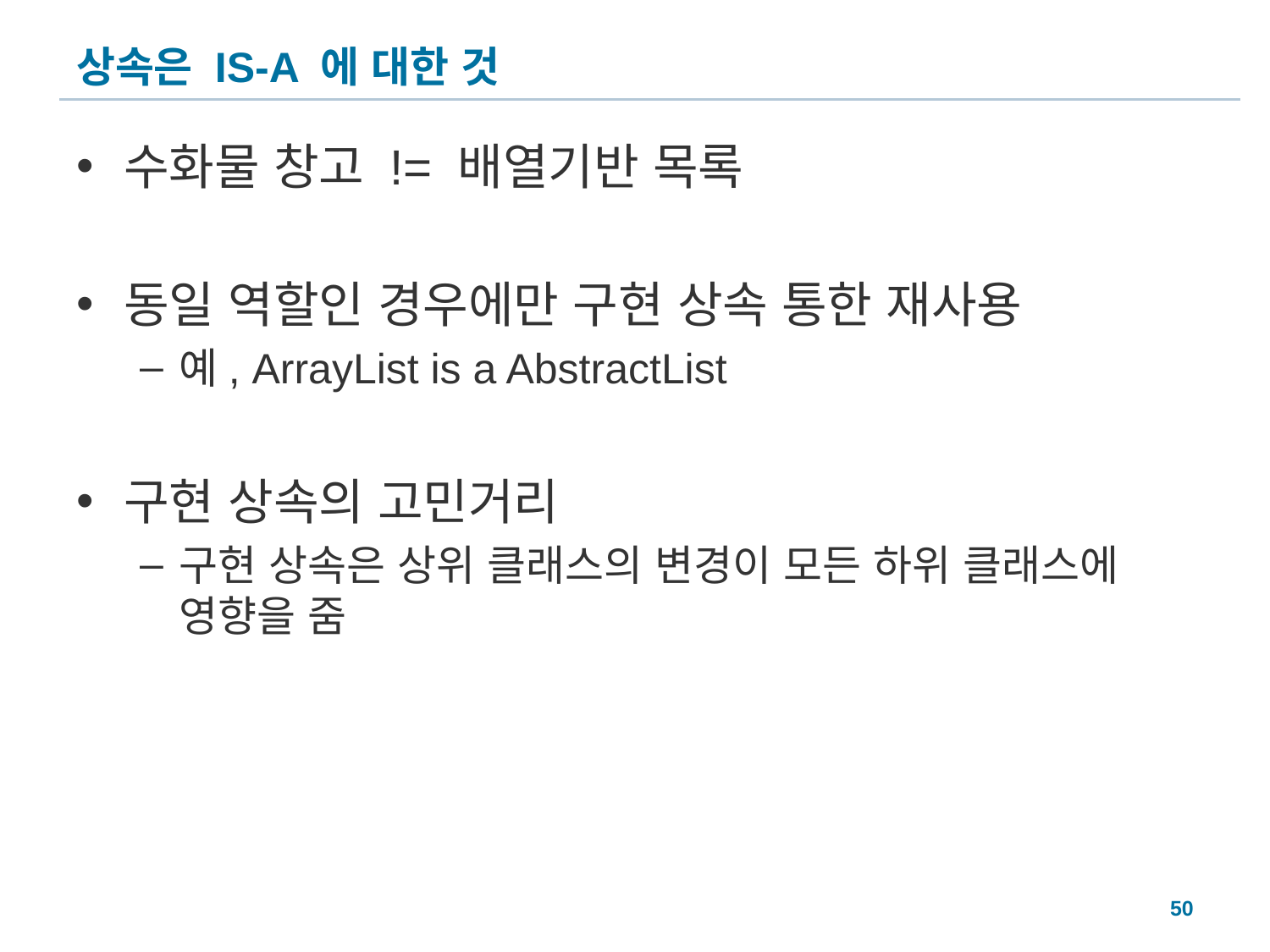

# 상속은 IS-A 에 대한 것
수화물 창고 != 배열기반 목록

동일 역할인 경우에만 구현 상속 통한 재사용
예, ArrayList is a AbstractList

구현 상속의 고민거리
구현 상속은 상위 클래스의 변경이 모든 하위 클래스에 영향을 줌

50